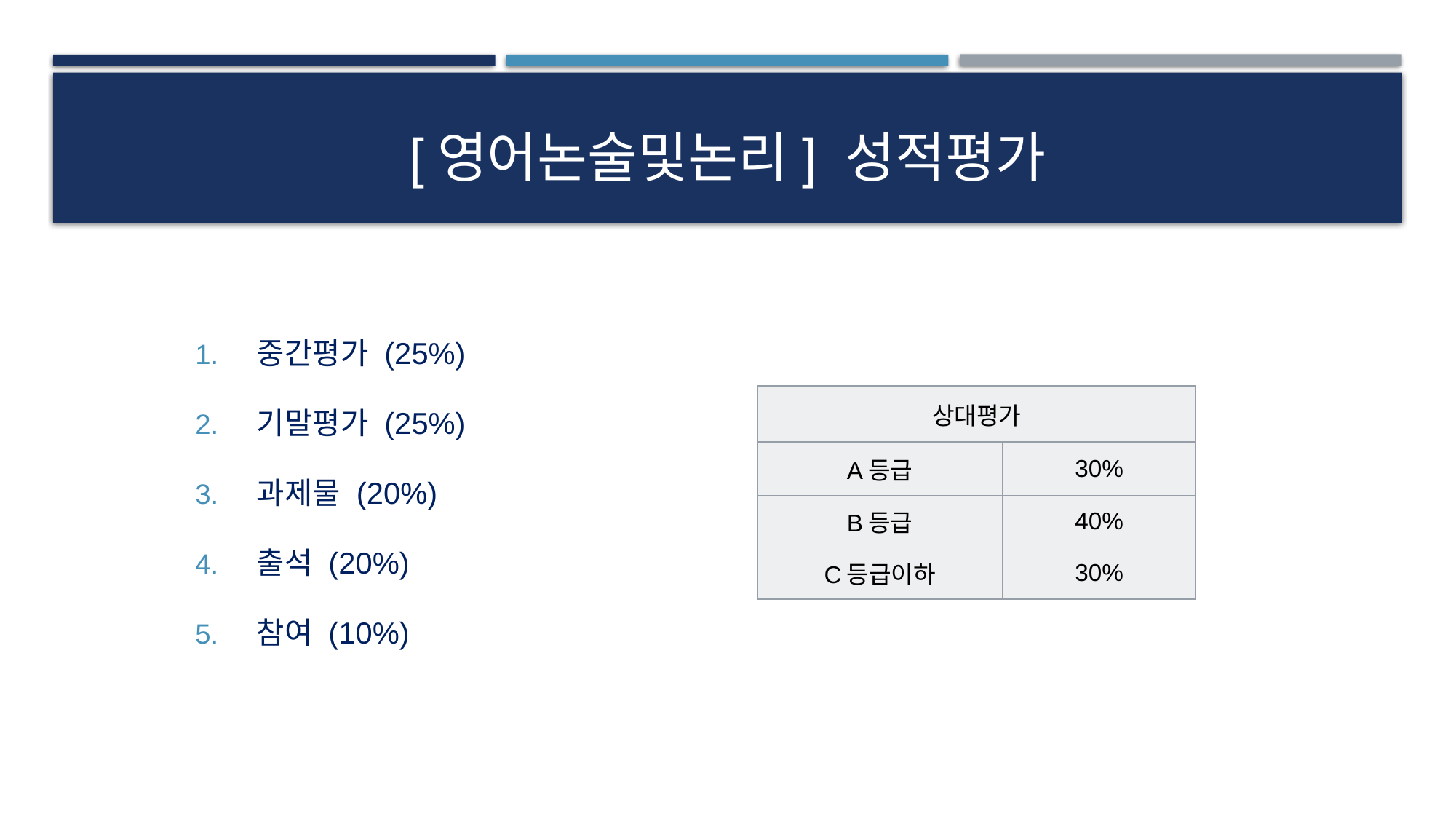

# [영어논술및논리] 성적평가
중간평가 (25%)
기말평가 (25%)
과제물 (20%)
출석 (20%)
참여 (10%)
| 상대평가 |  |
| --- | --- |
| A등급 | 30% |
| B등급 | 40% |
| C등급이하 | 30% |